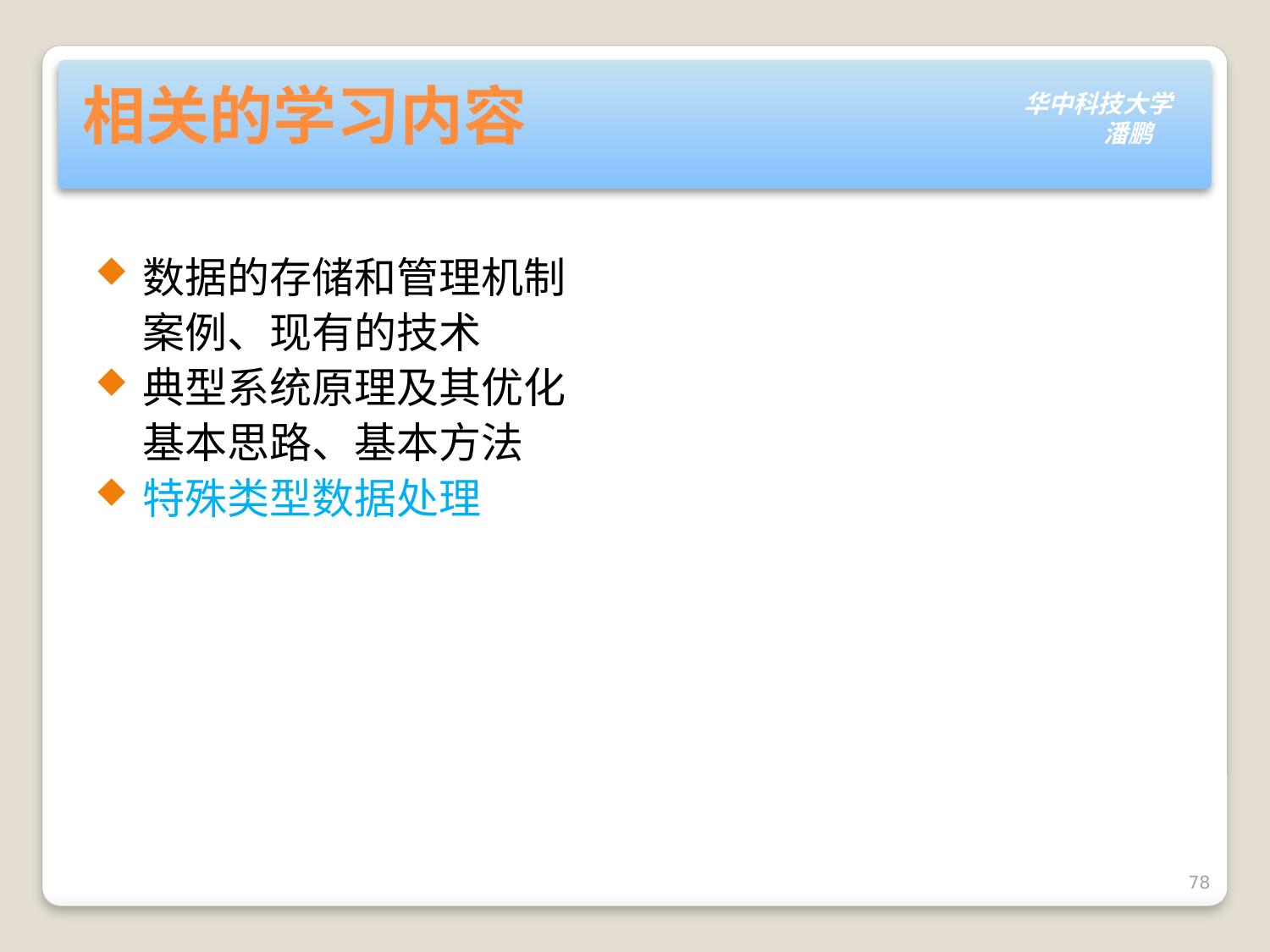

# 相关的学习内容
数据的存储和管理机制
    案例、现有的技术
典型系统原理及其优化
    基本思路、基本方法
特殊类型数据处理
78